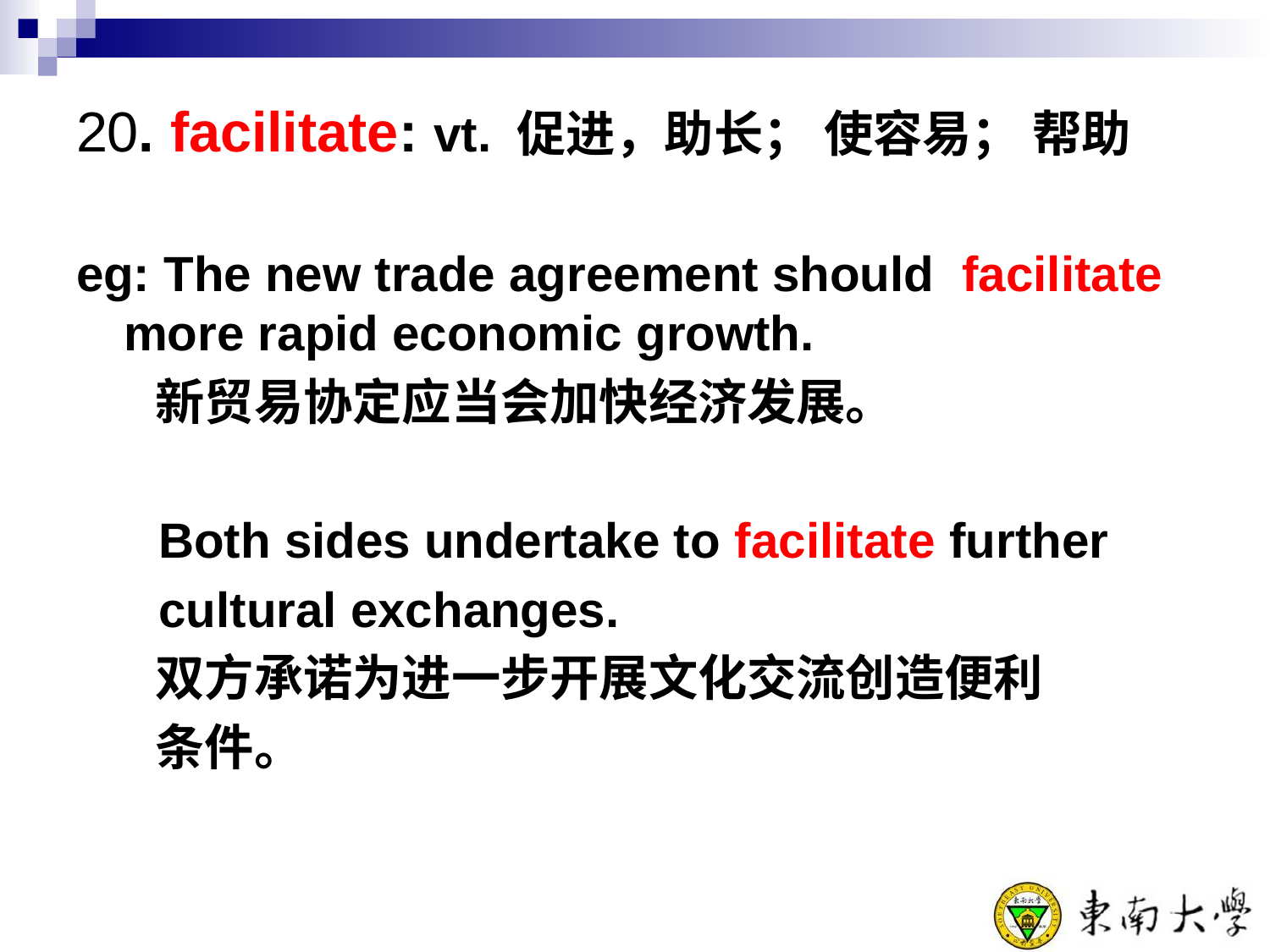

20. facilitate: vt. 促进，助长； 使容易； 帮助

eg: The new trade agreement should  facilitate more rapid economic growth.
      新贸易协定应当会加快经济发展。

      Both sides undertake to facilitate further
      cultural exchanges.
      双方承诺为进一步开展文化交流创造便利
      条件。